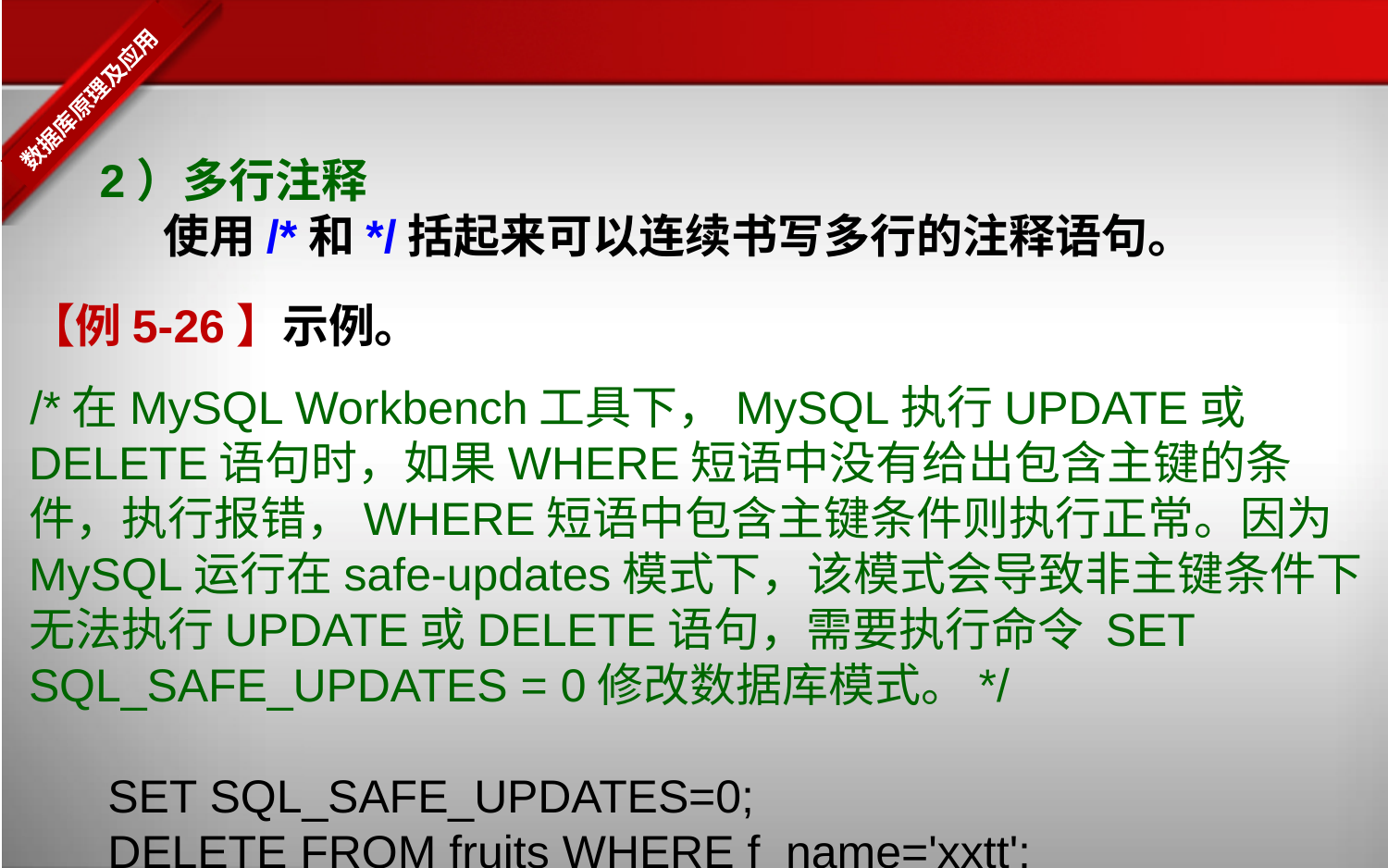

2）多行注释
     使用/*和*/括起来可以连续书写多行的注释语句。
【例5-26】示例。
/*在MySQL Workbench工具下，MySQL执行UPDATE或DELETE语句时，如果WHERE短语中没有给出包含主键的条件，执行报错，WHERE短语中包含主键条件则执行正常。因为MySQL运行在safe-updates模式下，该模式会导致非主键条件下无法执行UPDATE或DELETE语句，需要执行命令 SET SQL_SAFE_UPDATES = 0修改数据库模式。*/

      SET SQL_SAFE_UPDATES=0;
      DELETE FROM fruits WHERE f_name='xxtt';